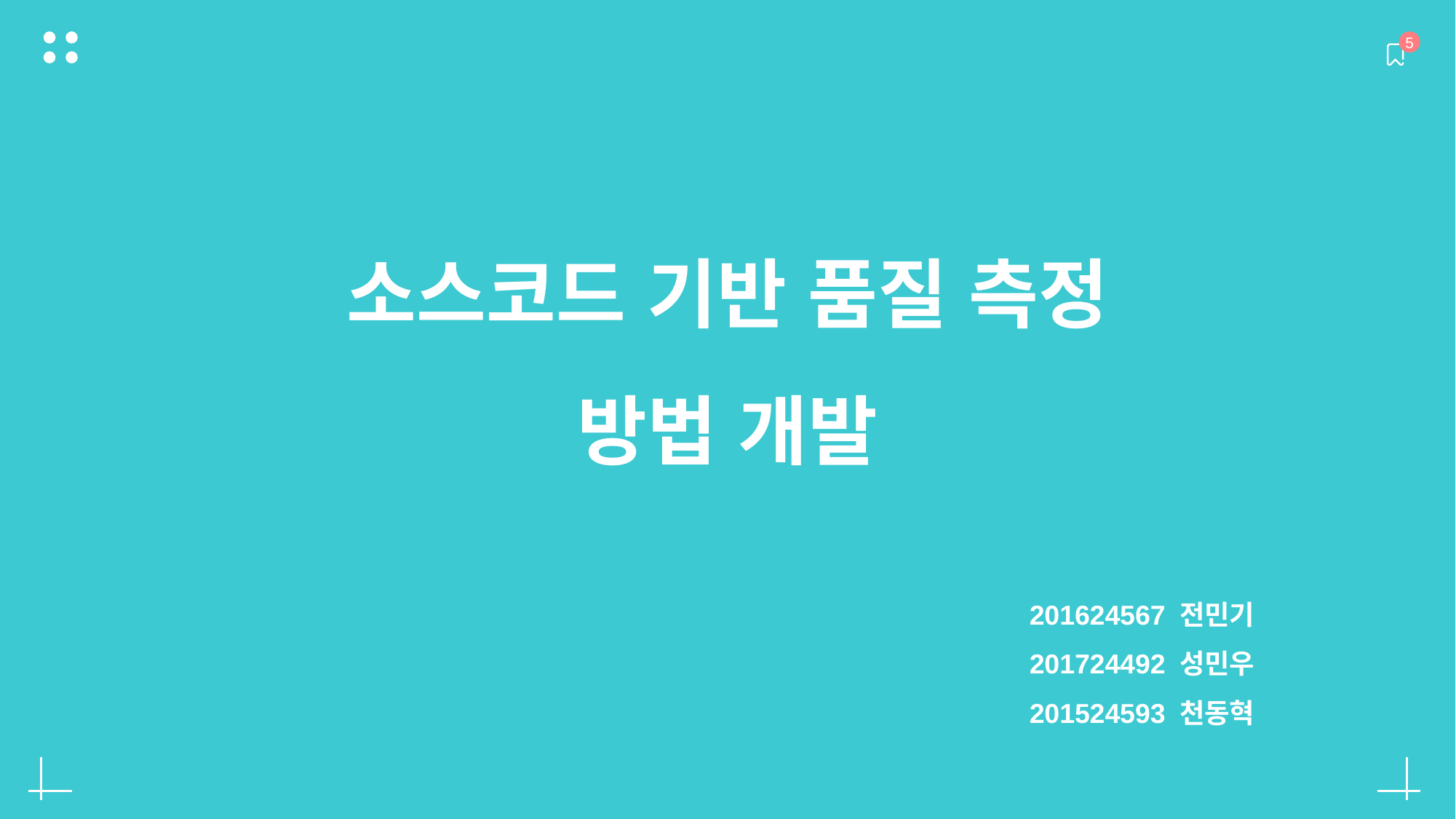

5

소스코드 기반 품질 측정 방법 개발
201624567 전민기
201724492 성민우
201524593 천동혁